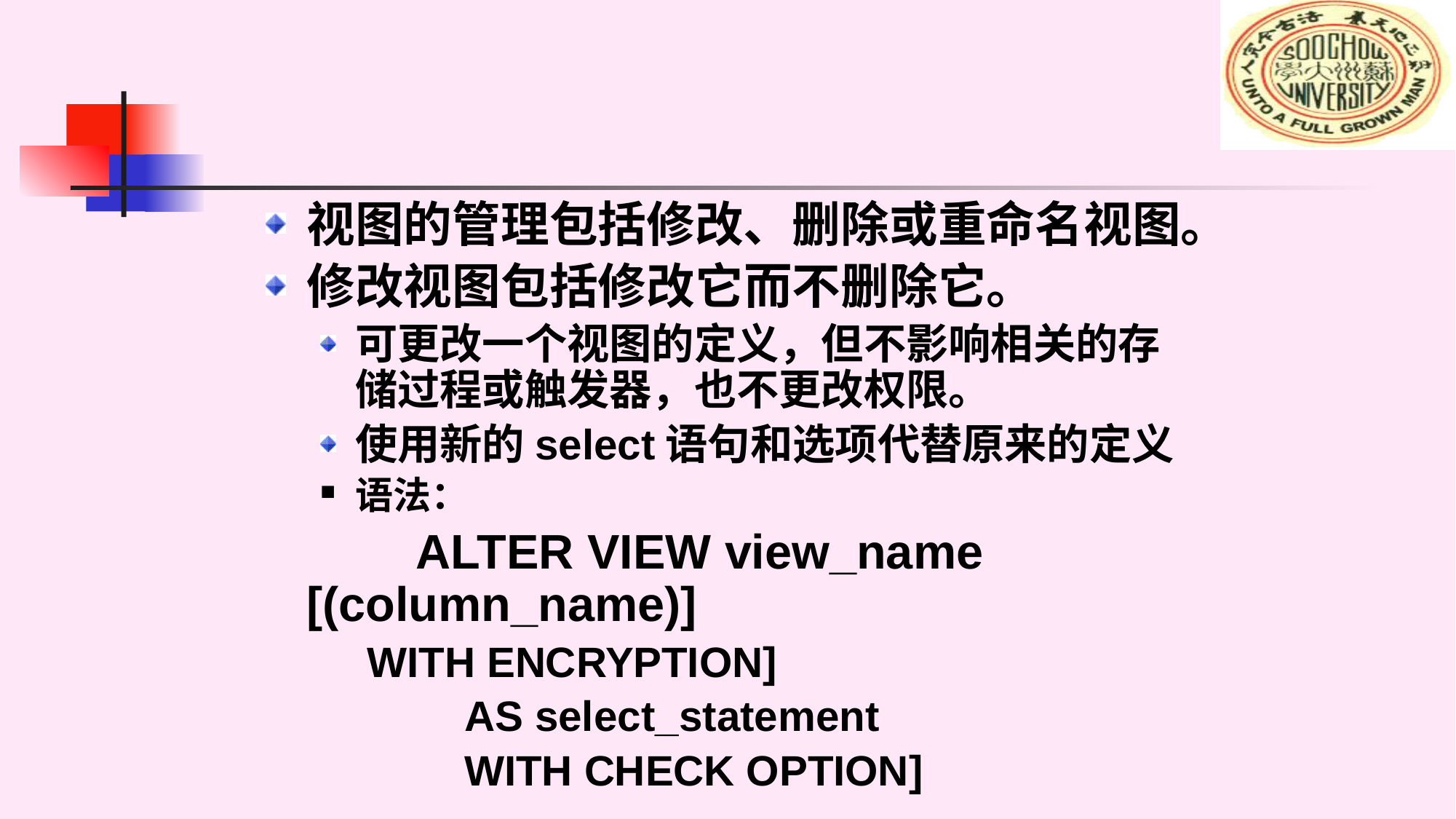

视图
视图的管理包括修改、删除或重命名视图。
修改视图包括修改它而不删除它。
可更改一个视图的定义，但不影响相关的存储过程或触发器，也不更改权限。
使用新的select语句和选项代替原来的定义
语法：
		ALTER VIEW view_name [(column_name)]
	 WITH ENCRYPTION]
		AS select_statement
		WITH CHECK OPTION]